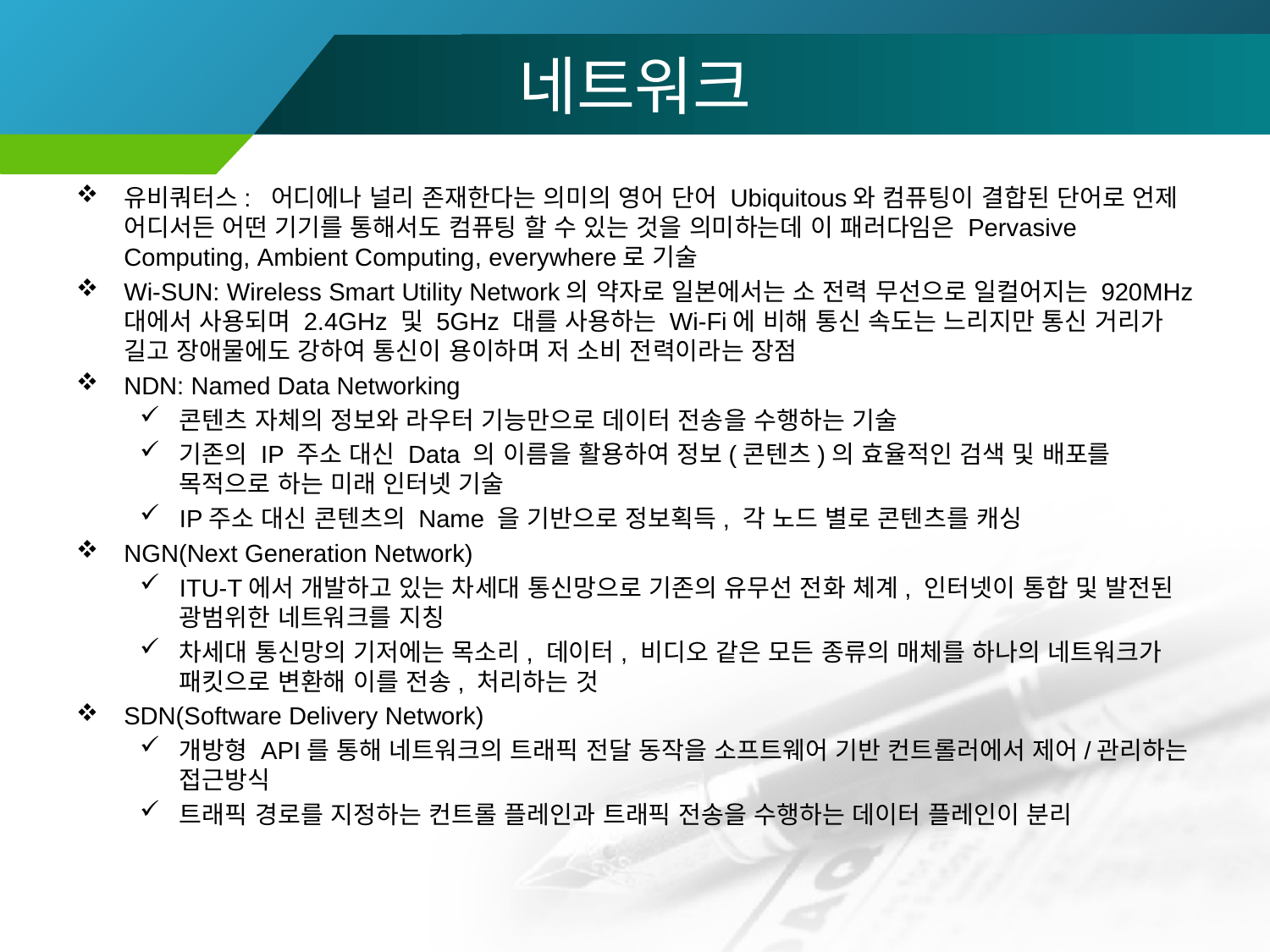

# 네트워크
유비쿼터스:  어디에나 널리 존재한다는 의미의 영어 단어 Ubiquitous와 컴퓨팅이 결합된 단어로 언제 어디서든 어떤 기기를 통해서도 컴퓨팅 할 수 있는 것을 의미하는데 이 패러다임은 Pervasive Computing, Ambient Computing, everywhere로 기술
Wi-SUN: Wireless Smart Utility Network의 약자로 일본에서는 소 전력 무선으로 일컬어지는 920MHz 대에서 사용되며 2.4GHz 및 5GHz 대를 사용하는 Wi-Fi에 비해 통신 속도는 느리지만 통신 거리가 길고 장애물에도 강하여 통신이 용이하며 저 소비 전력이라는 장점
NDN: Named Data Networking
콘텐츠 자체의 정보와 라우터 기능만으로 데이터 전송을 수행하는 기술
기존의 IP 주소 대신 Data 의 이름을 활용하여 정보(콘텐츠)의 효율적인 검색 및 배포를 목적으로 하는 미래 인터넷 기술
IP주소 대신 콘텐츠의 Name 을 기반으로 정보획득, 각 노드 별로 콘텐츠를 캐싱
NGN(Next Generation Network)
ITU-T에서 개발하고 있는 차세대 통신망으로 기존의 유무선 전화 체계, 인터넷이 통합 및 발전된 광범위한 네트워크를 지칭
차세대 통신망의 기저에는 목소리, 데이터, 비디오 같은 모든 종류의 매체를 하나의 네트워크가 패킷으로 변환해 이를 전송, 처리하는 것
SDN(Software Delivery Network)
개방형 API를 통해 네트워크의 트래픽 전달 동작을 소프트웨어 기반 컨트롤러에서 제어/관리하는 접근방식
트래픽 경로를 지정하는 컨트롤 플레인과 트래픽 전송을 수행하는 데이터 플레인이 분리